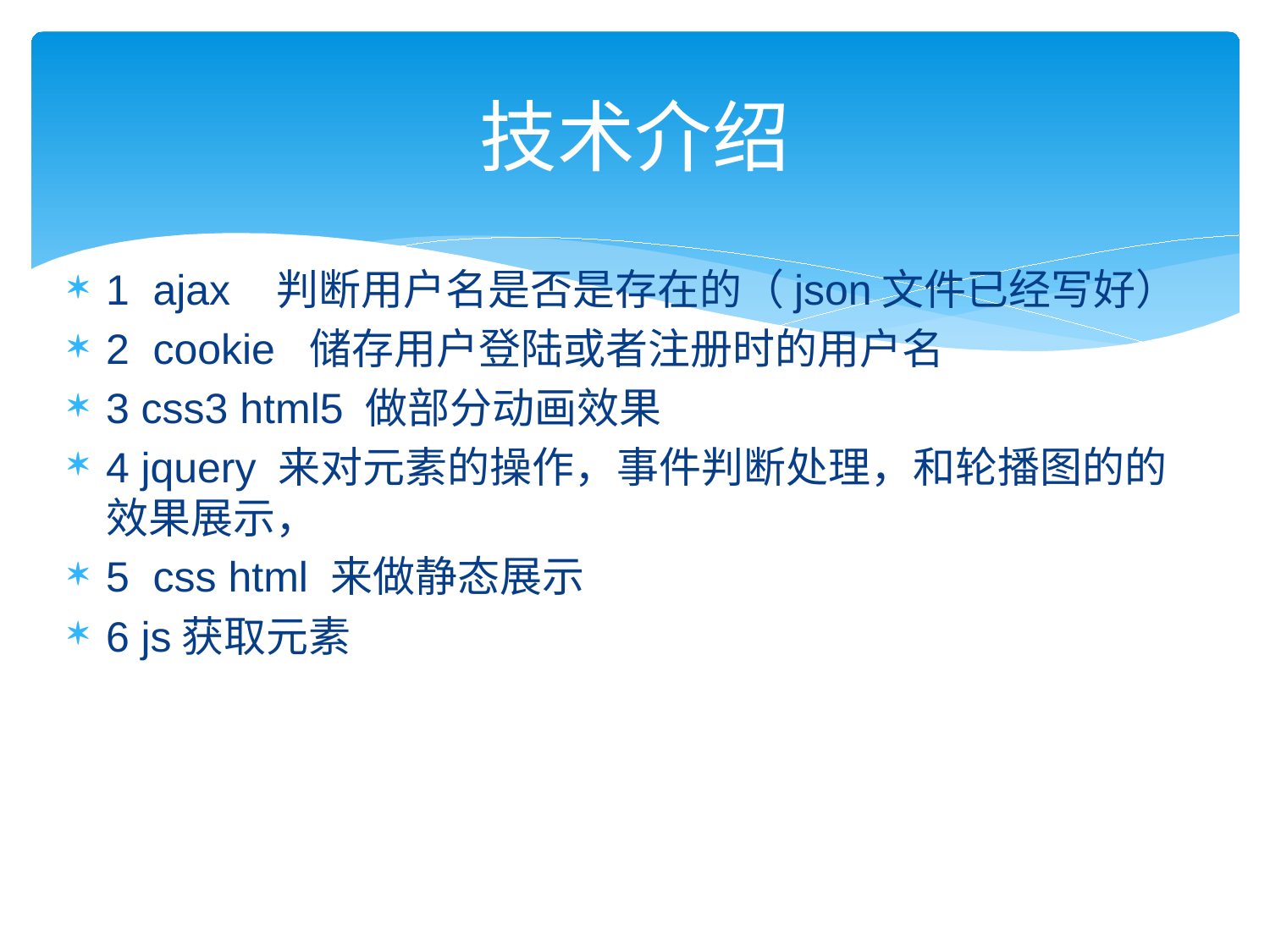

# 技术介绍
1  ajax   判断用户名是否是存在的（json文件已经写好）
2  cookie  储存用户登陆或者注册时的用户名
3 css3 html5 做部分动画效果
4 jquery 来对元素的操作，事件判断处理，和轮播图的的效果展示，
5  css html 来做静态展示
6 js获取元素